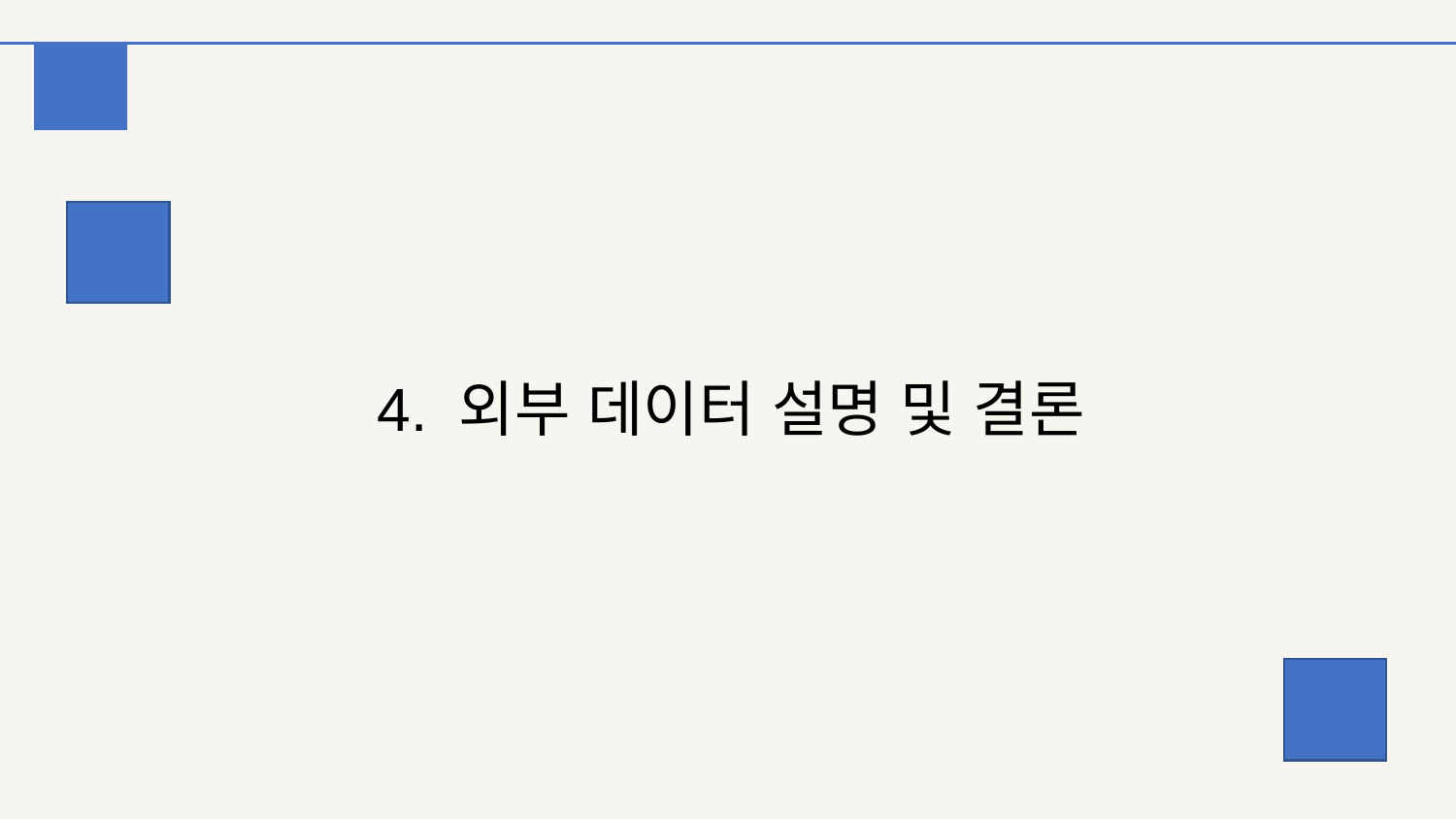

#

4. 외부 데이터 설명 및 결론